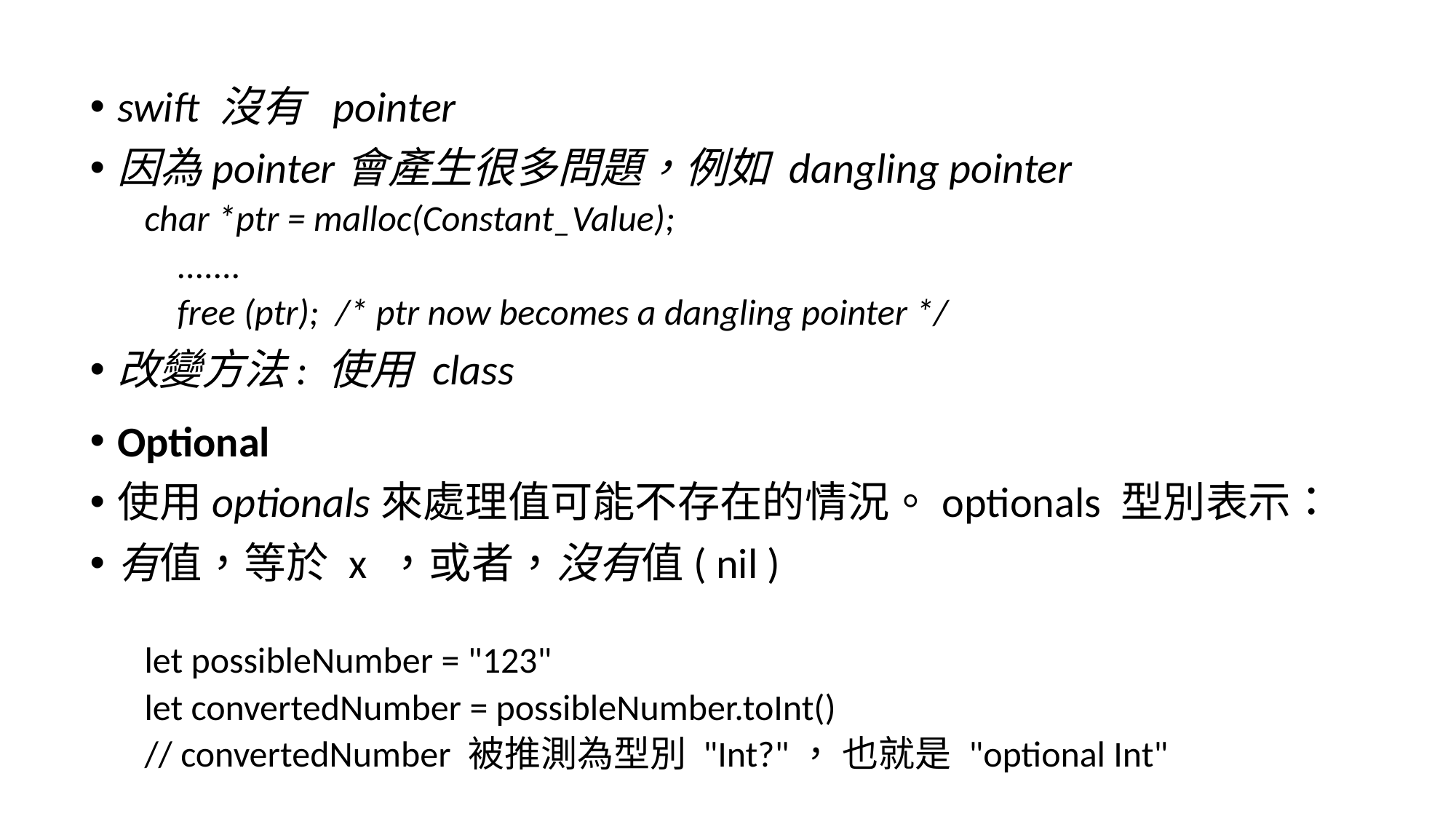

swift 沒有  pointer
因為pointer會產生很多問題，例如 dangling pointer
char *ptr = malloc(Constant_Value);
    .......
    free (ptr);  /* ptr now becomes a dangling pointer */
改變方法: 使用 class
Optional
使用optionals來處理值可能不存在的情況。optionals 型別表示：
有值，等於 x ，或者，沒有值( nil )

let possibleNumber = "123"
let convertedNumber = possibleNumber.toInt()
// convertedNumber 被推測為型別 "Int?"， 也就是 "optional Int"